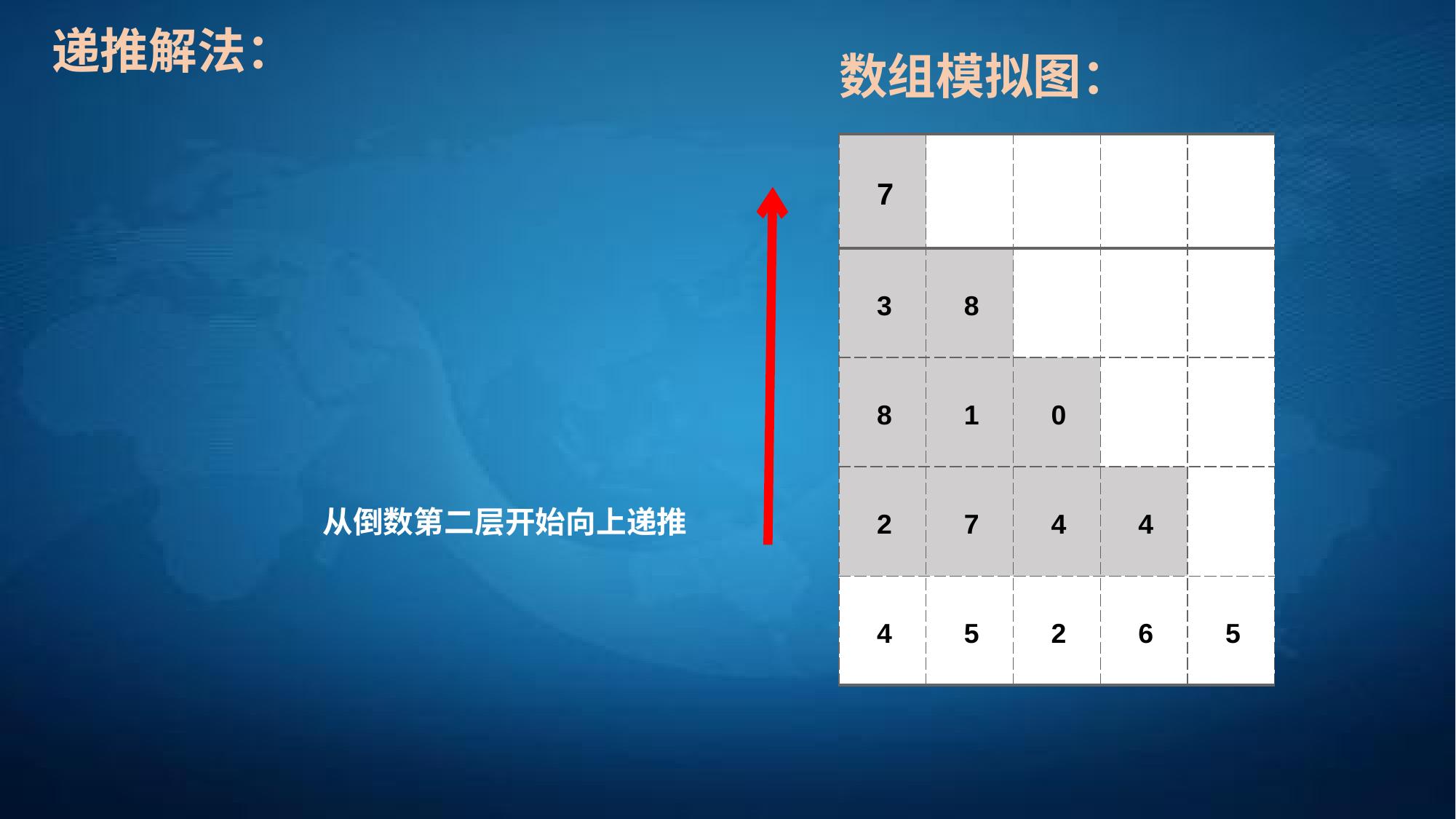

递推解法：
数组模拟图：
| 7 |  |  |  |  |
| --- | --- | --- | --- | --- |
| 3 | 8 |  |  |  |
| 8 | 1 | 0 |  |  |
| 2 | 7 | 4 | 4 |  |
| 4 | 5 | 2 | 6 | 5 |
从倒数第二层开始向上递推